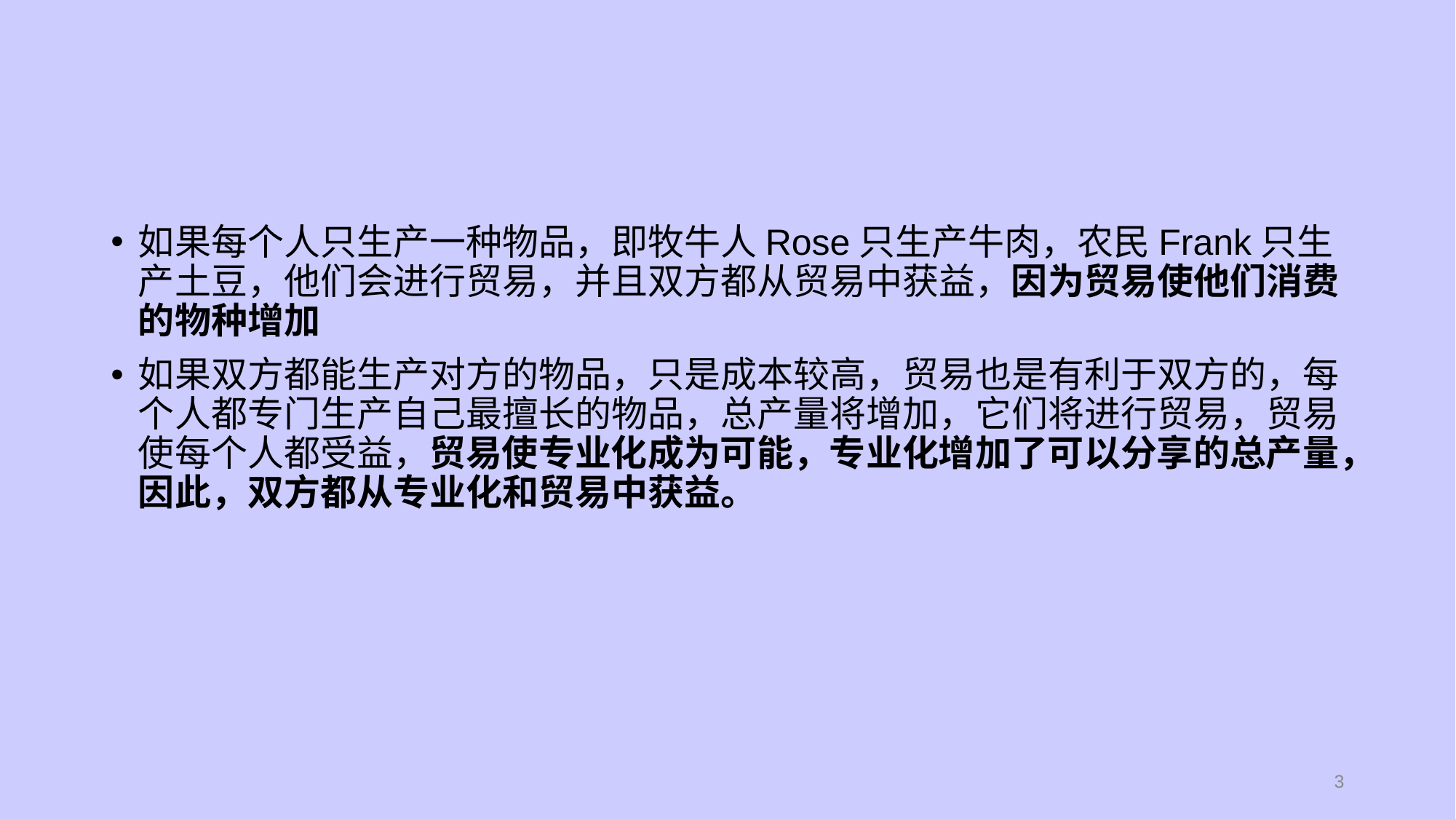

#
如果每个人只生产一种物品，即牧牛人Rose只生产牛肉，农民Frank只生产土豆，他们会进行贸易，并且双方都从贸易中获益，因为贸易使他们消费的物种增加
如果双方都能生产对方的物品，只是成本较高，贸易也是有利于双方的，每个人都专门生产自己最擅长的物品，总产量将增加，它们将进行贸易，贸易使每个人都受益，贸易使专业化成为可能，专业化增加了可以分享的总产量，因此，双方都从专业化和贸易中获益。

3